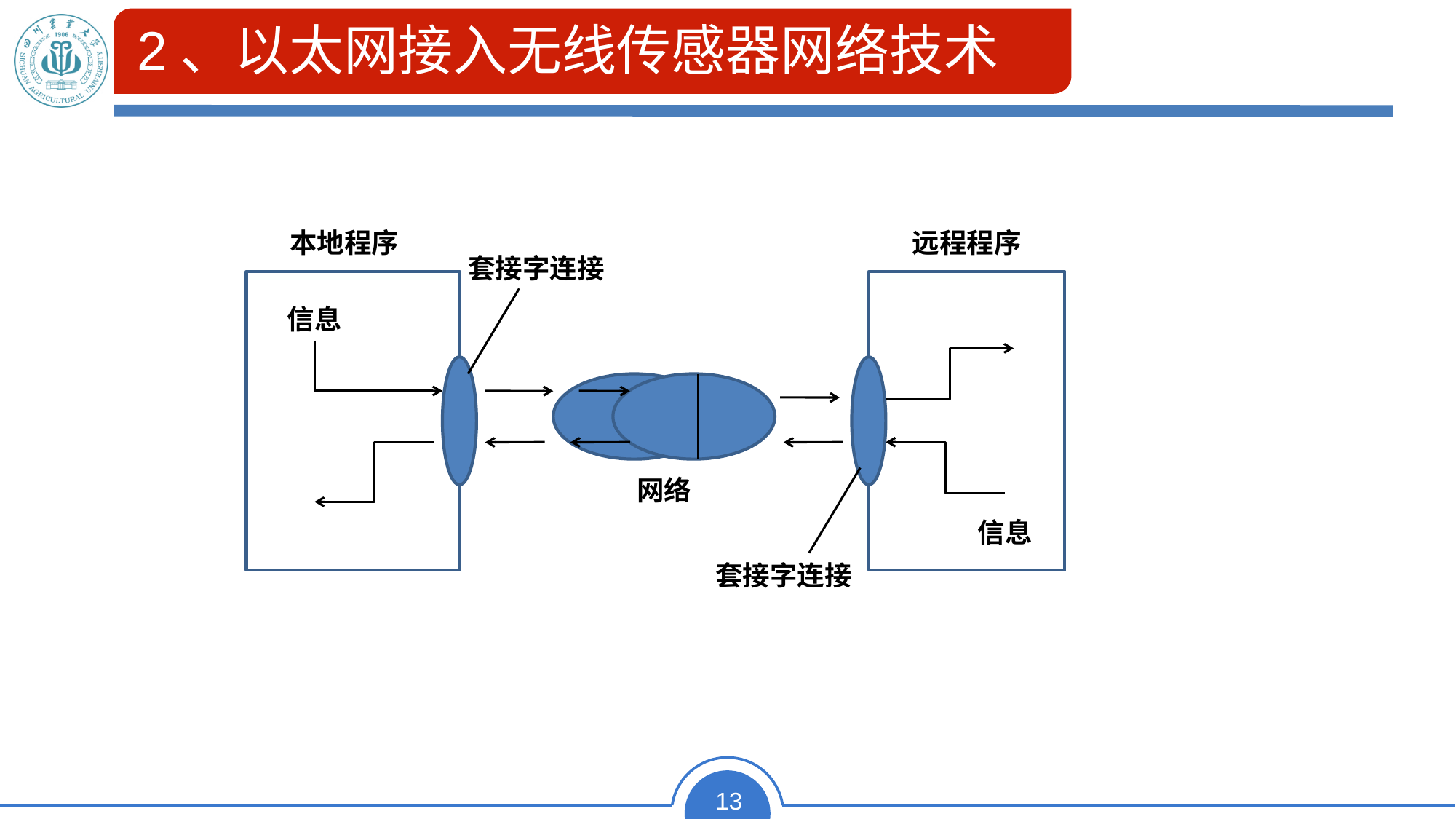

# 2、以太网接入无线传感器网络技术
本地程序
远程程序
套接字连接

信息

网络
信息
套接字连接